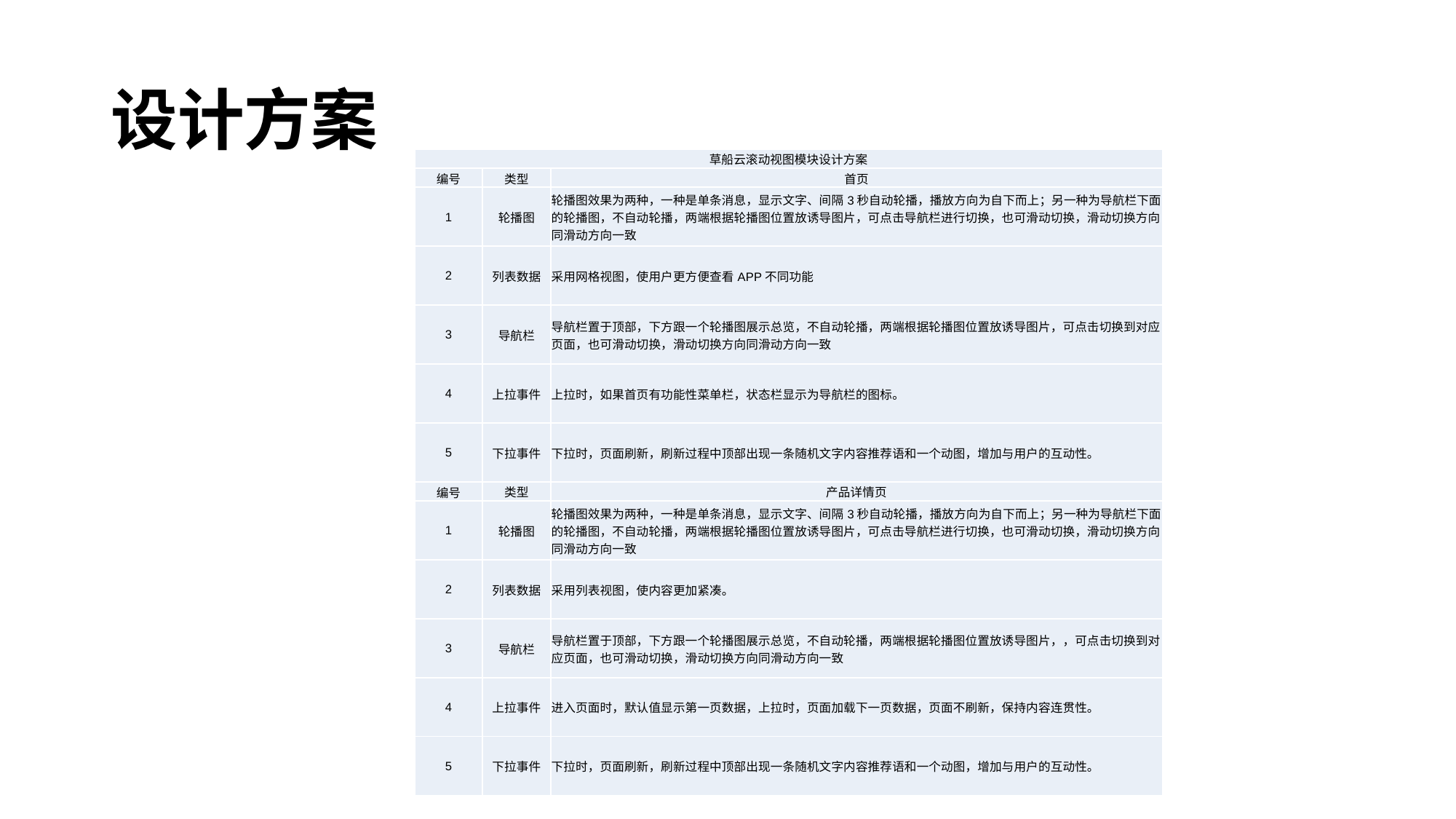

# 设计方案
| 草船云滚动视图模块设计方案 |  |  |
| --- | --- | --- |
| 编号 | 类型 | 首页 |
| 1 | 轮播图 | 轮播图效果为两种，一种是单条消息，显示文字、间隔3秒自动轮播，播放方向为自下而上；另一种为导航栏下面的轮播图，不自动轮播，两端根据轮播图位置放诱导图片，可点击导航栏进行切换，也可滑动切换，滑动切换方向同滑动方向一致 |
| 2 | 列表数据 | 采用网格视图，使用户更方便查看APP不同功能 |
| 3 | 导航栏 | 导航栏置于顶部，下方跟一个轮播图展示总览，不自动轮播，两端根据轮播图位置放诱导图片，可点击切换到对应页面，也可滑动切换，滑动切换方向同滑动方向一致 |
| 4 | 上拉事件 | 上拉时，如果首页有功能性菜单栏，状态栏显示为导航栏的图标。 |
| 5 | 下拉事件 | 下拉时，页面刷新，刷新过程中顶部出现一条随机文字内容推荐语和一个动图，增加与用户的互动性。 |
| 编号 | 类型 | 产品详情页 |
| 1 | 轮播图 | 轮播图效果为两种，一种是单条消息，显示文字、间隔3秒自动轮播，播放方向为自下而上；另一种为导航栏下面的轮播图，不自动轮播，两端根据轮播图位置放诱导图片，可点击导航栏进行切换，也可滑动切换，滑动切换方向同滑动方向一致 |
| 2 | 列表数据 | 采用列表视图，使内容更加紧凑。 |
| 3 | 导航栏 | 导航栏置于顶部，下方跟一个轮播图展示总览，不自动轮播，两端根据轮播图位置放诱导图片，，可点击切换到对应页面，也可滑动切换，滑动切换方向同滑动方向一致 |
| 4 | 上拉事件 | 进入页面时，默认值显示第一页数据，上拉时，页面加载下一页数据，页面不刷新，保持内容连贯性。 |
| 5 | 下拉事件 | 下拉时，页面刷新，刷新过程中顶部出现一条随机文字内容推荐语和一个动图，增加与用户的互动性。 |